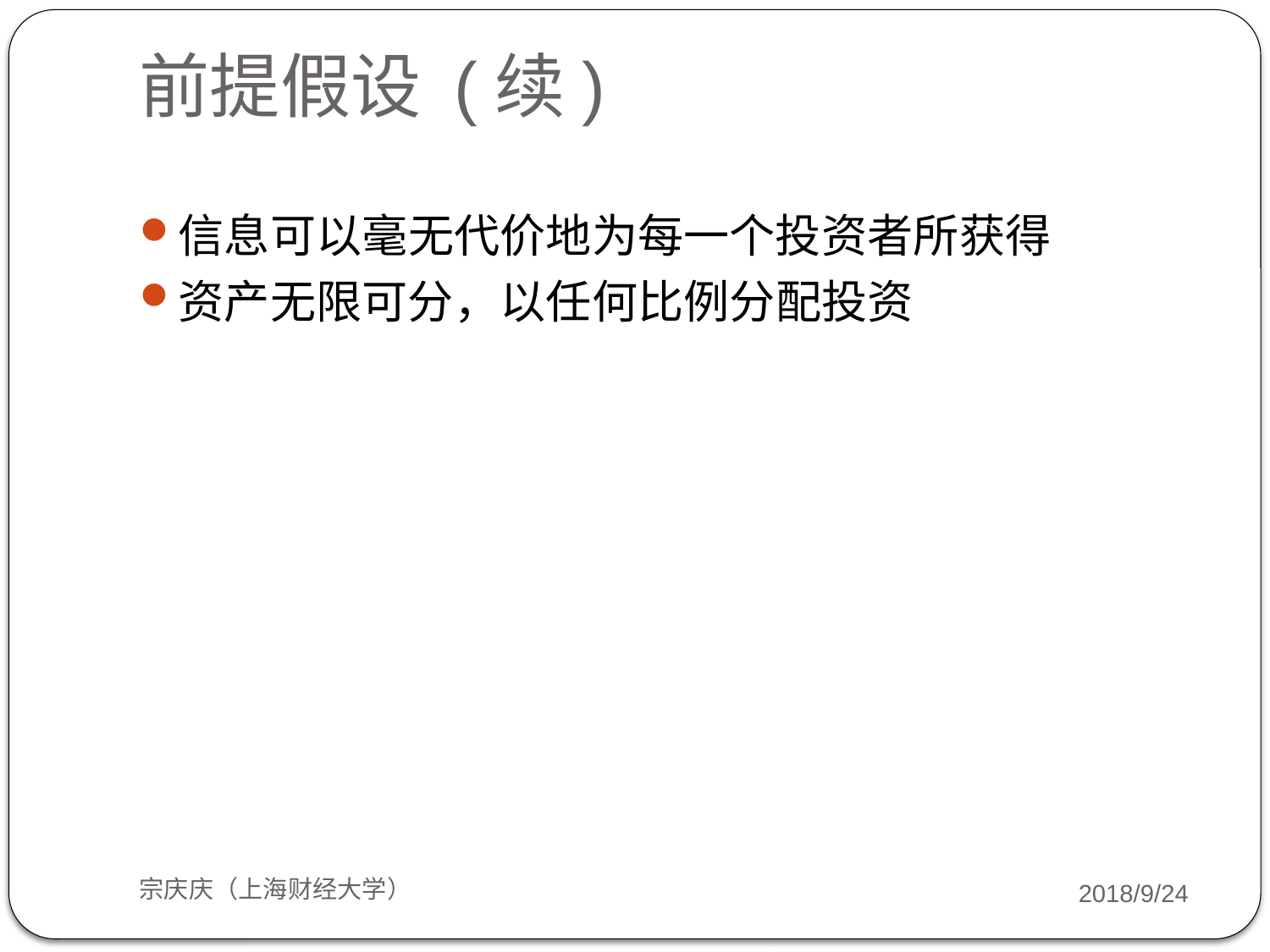

# 前提假设 (续)
信息可以毫无代价地为每一个投资者所获得
资产无限可分，以任何比例分配投资

宗庆庆（上海财经大学）
2018/9/24